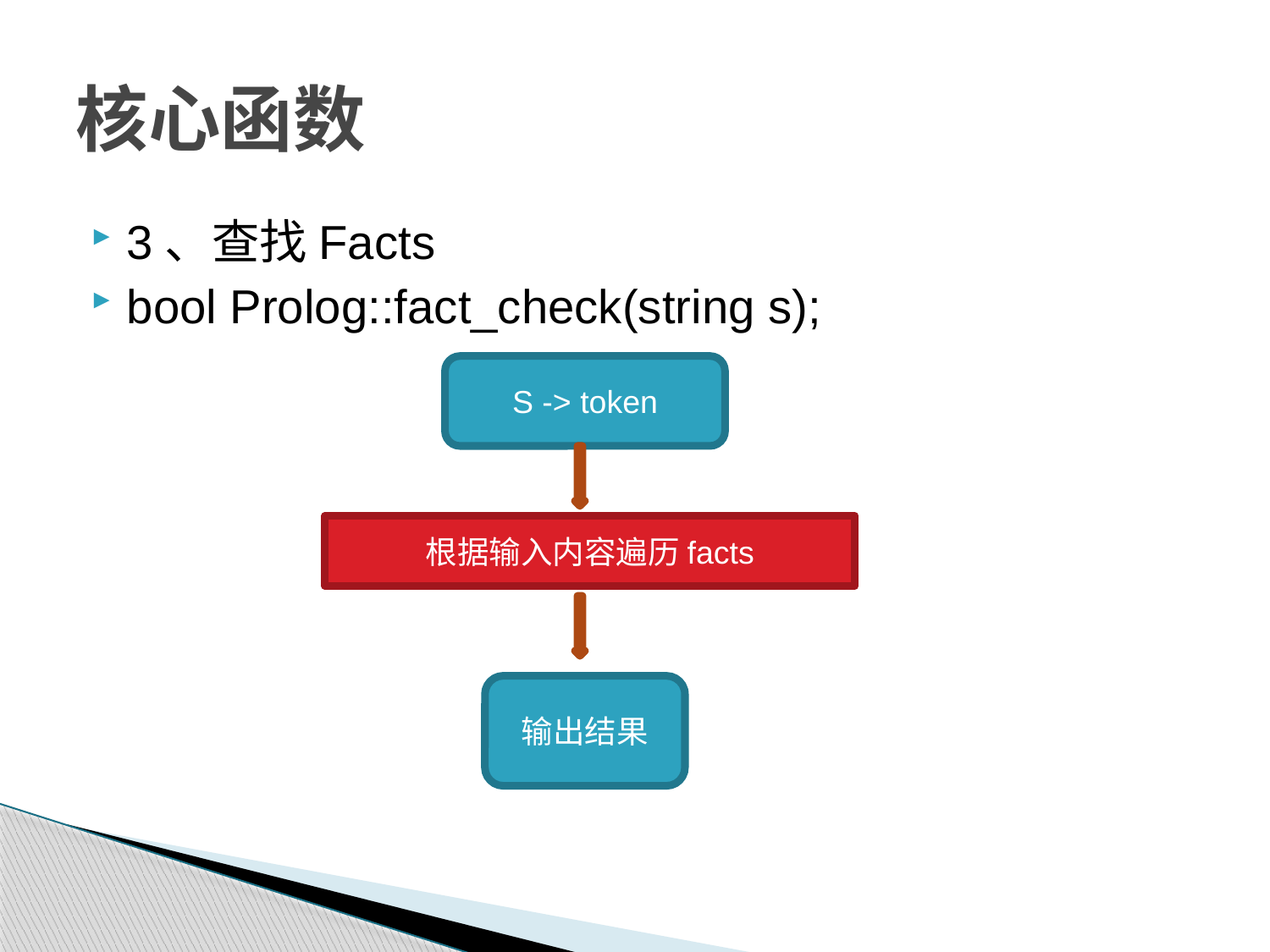

# 核心函数
3、查找Facts
bool Prolog::fact_check(string s);
S -> token

根据输入内容遍历facts

输出结果